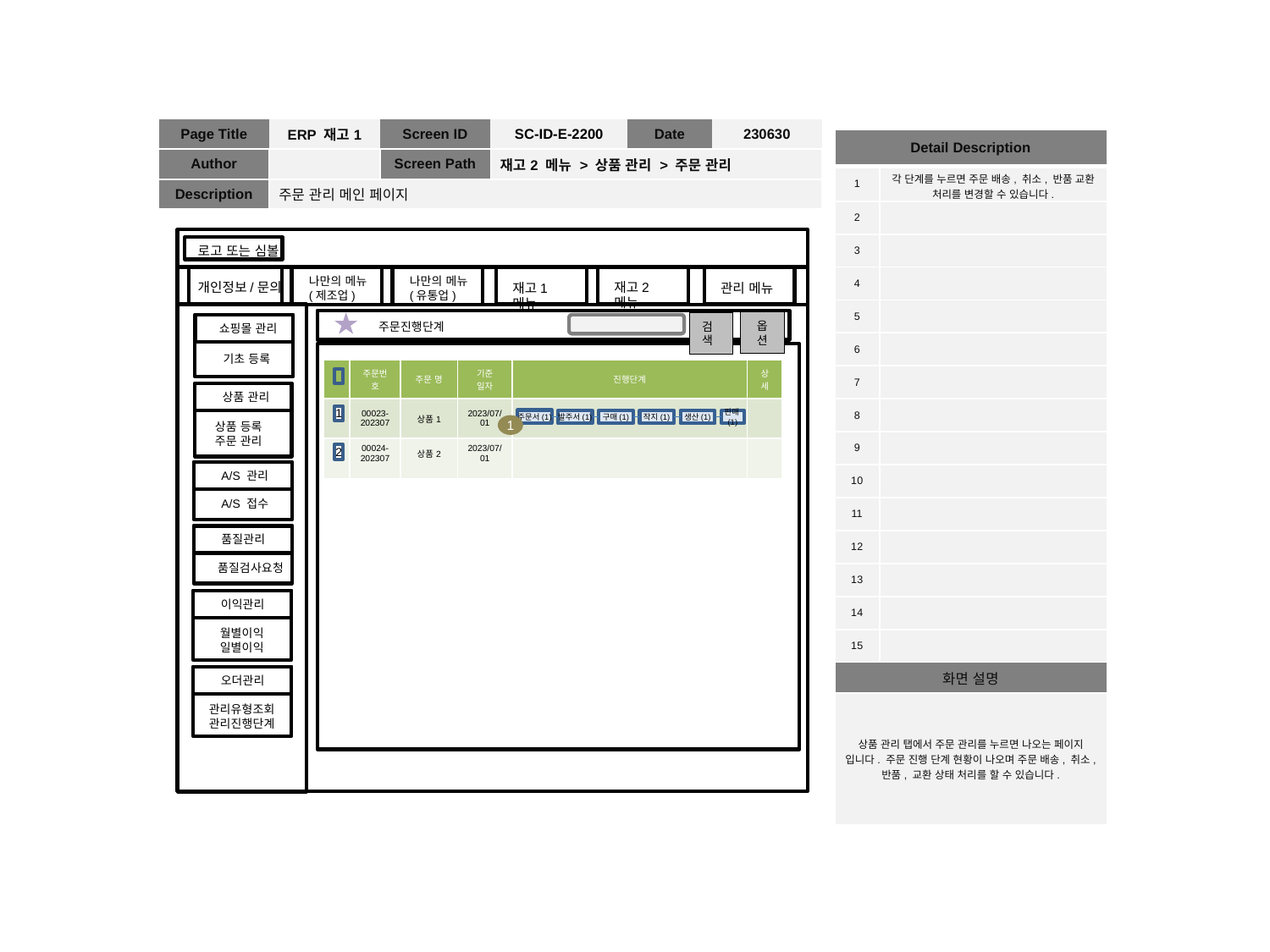

| Page Title | ERP 재고1 | Screen ID | SC-ID-E-2200 | Date | 230630 |
| --- | --- | --- | --- | --- | --- |
| Author |  | Screen Path | 재고2 메뉴 > 상품 관리 > 주문 관리 |  |  |
| Description | 주문 관리 메인 페이지 |  |  |  |  |
| Detail Description |  |
| --- | --- |
| 1 | 각 단계를 누르면 주문 배송, 취소, 반품 교환 처리를 변경할 수 있습니다. |
| 2 |  |
| 3 |  |
| 4 |  |
| 5 |  |
| 6 |  |
| 7 |  |
| 8 |  |
| 9 |  |
| 10 |  |
| 11 |  |
| 12 |  |
| 13 |  |
| 14 |  |
| 15 |  |
| 화면 설명 |  |
| 상품 관리 탭에서 주문 관리를 누르면 나오는 페이지 입니다. 주문 진행 단계 현황이 나오며 주문 배송, 취소, 반품, 교환 상태 처리를 할 수 있습니다. |  |

로고 또는 심볼

나만의 메뉴(제조업)
나만의 메뉴(유통업)
재고2 메뉴
개인정보/문의
재고1 메뉴
관리 메뉴

옵션
옵션

검색
주문진행단계

쇼핑몰 관리

기초 등록
|  | 주문번호 | 주문 명 | 기준 일자 | 진행단계 | 상세 |
| --- | --- | --- | --- | --- | --- |
|  | 00023- 202307 | 상품1 | 2023/07/01 |  |  |
|  | 00024- 202307 | 상품2 | 2023/07/01 |  |  |

상품 관리
1
3
주문서(1)
발주서(1)
구매(1)
작지(1)
생산(1)
판매(1)
상품 등록
주문 관리
1
2

A/S 관리
3
A/S 접수

품질관리
3
품질검사요청

이익관리
3
월별이익
일별이익

오더관리
관리유형조회
관리진행단계